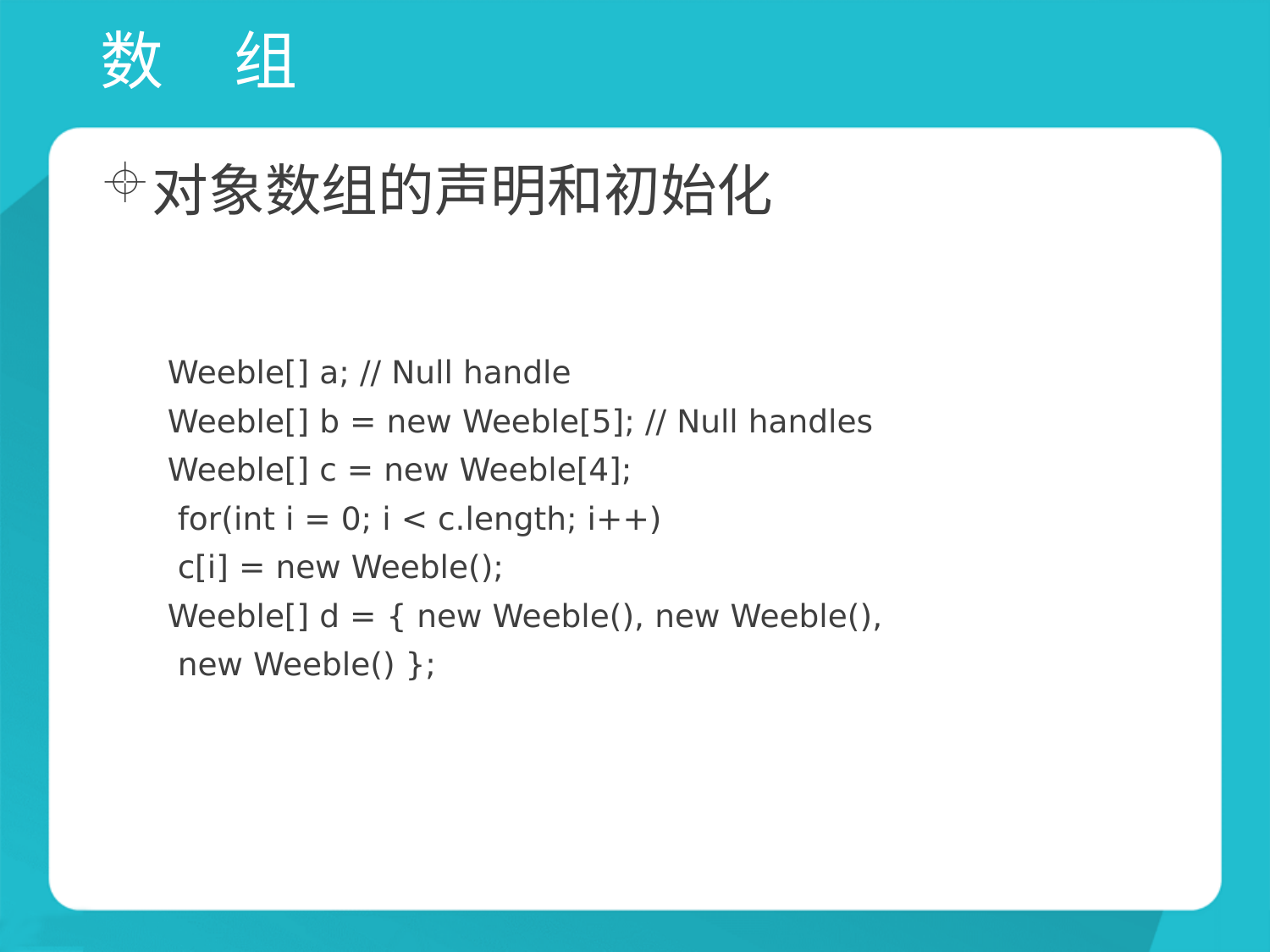

# 数     组
对象数组的声明和初始化

Weeble[] a; // Null handle
Weeble[] b = new Weeble[5]; // Null handles
Weeble[] c = new Weeble[4];
 for(int i = 0; i < c.length; i++)
 c[i] = new Weeble();
Weeble[] d = { new Weeble(), new Weeble(),
 new Weeble() };